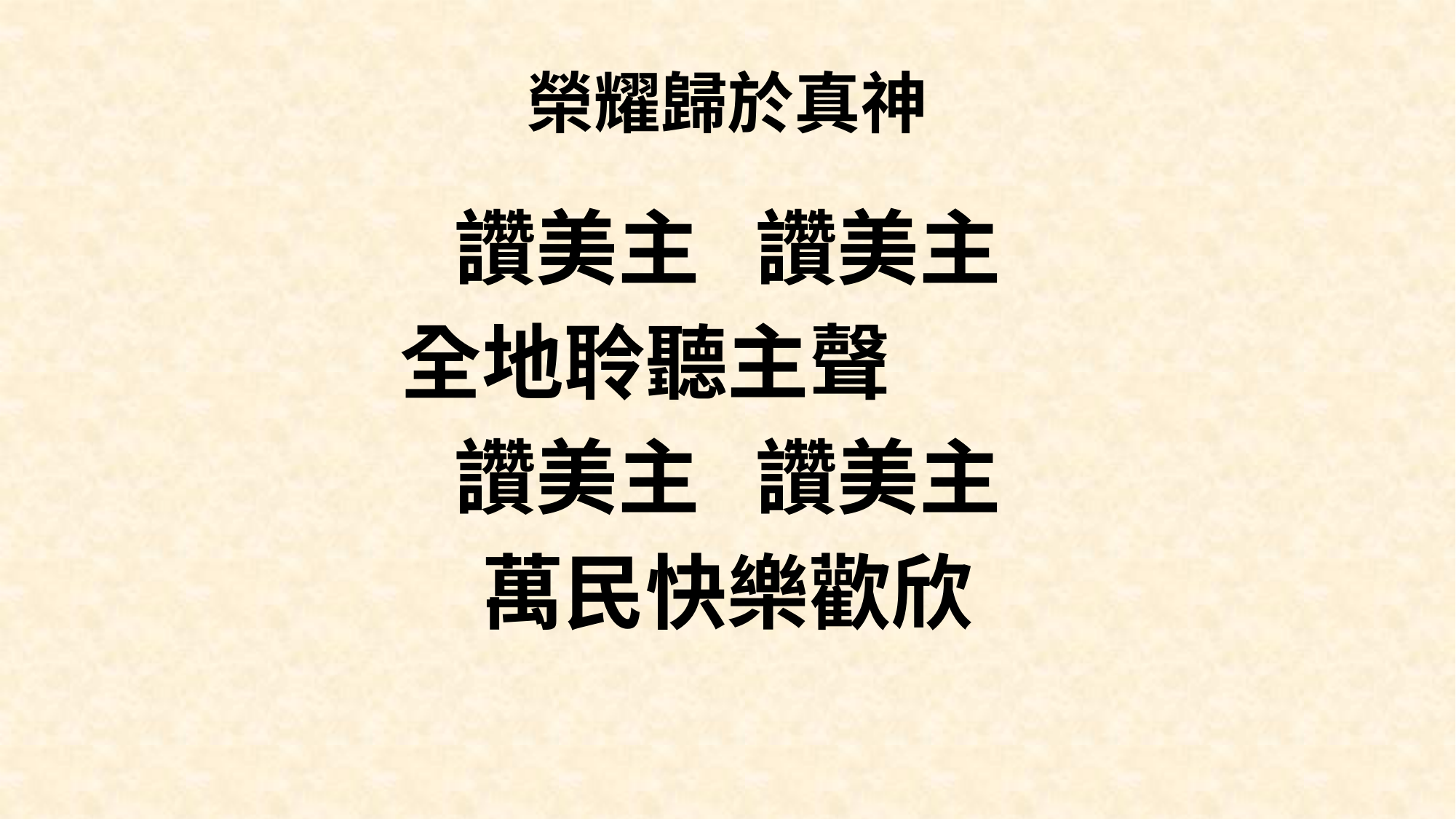

# 榮耀歸於真神
讚美主   讚美主
全地聆聽主聲
讚美主   讚美主
萬民快樂歡欣